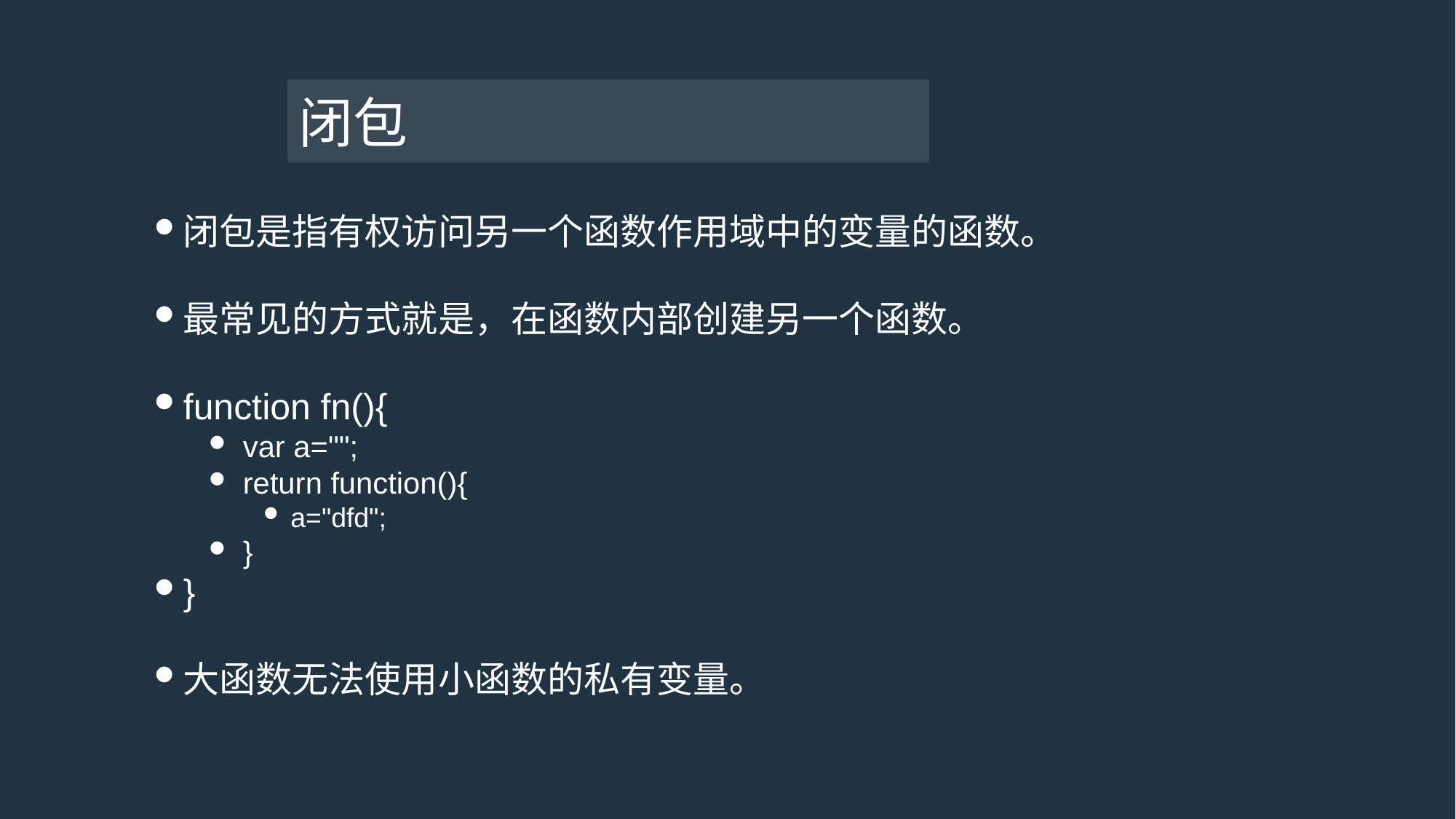

# 闭包
闭包是指有权访问另一个函数作用域中的变量的函数。

最常见的方式就是，在函数内部创建另一个函数。

function fn(){
var a="";
return function(){
a="dfd";
}
}

大函数无法使用小函数的私有变量。